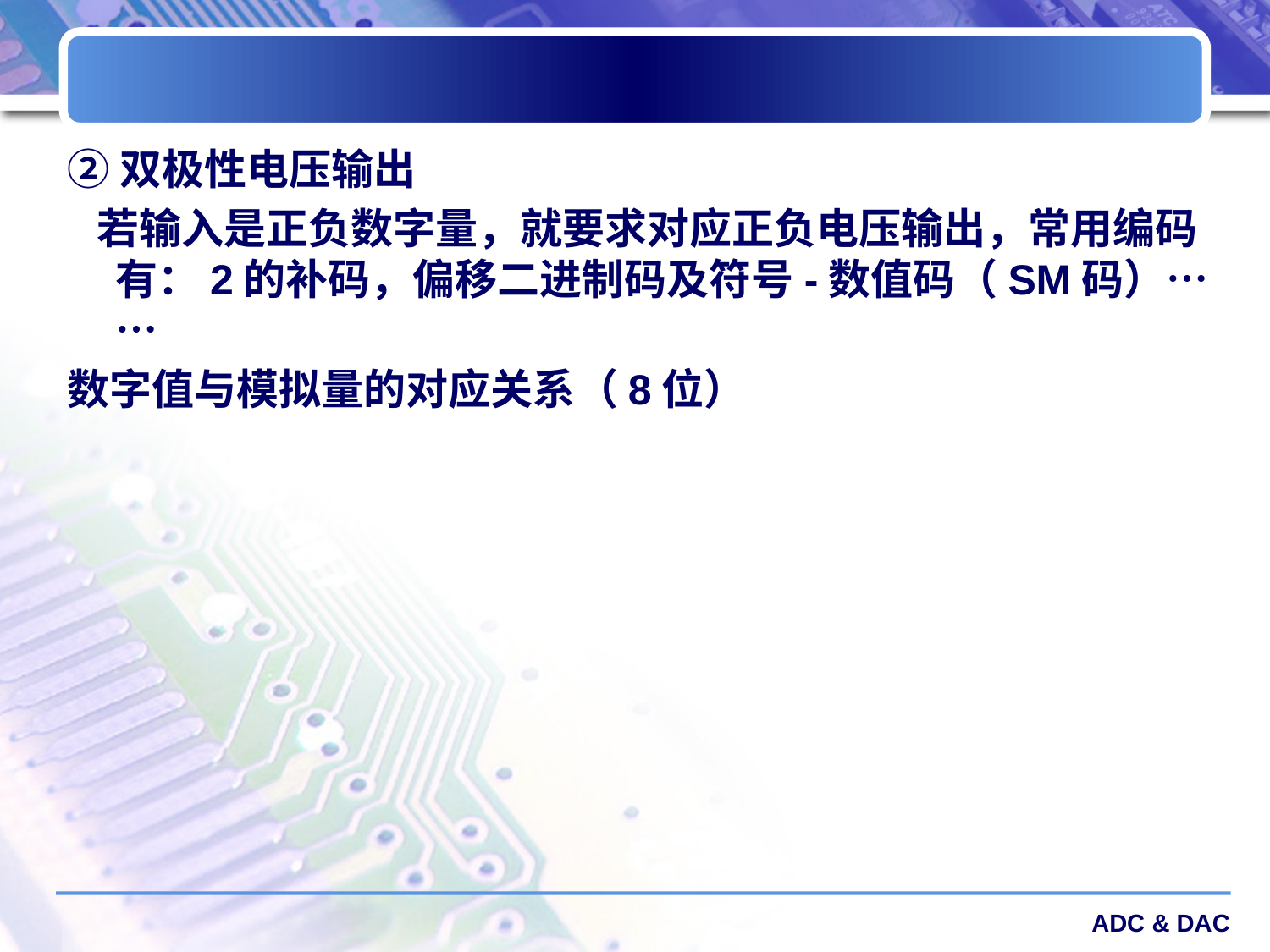

#
②双极性电压输出
  若输入是正负数字量，就要求对应正负电压输出，常用编码有：2的补码，偏移二进制码及符号-数值码（SM码）……
数字值与模拟量的对应关系（8位）